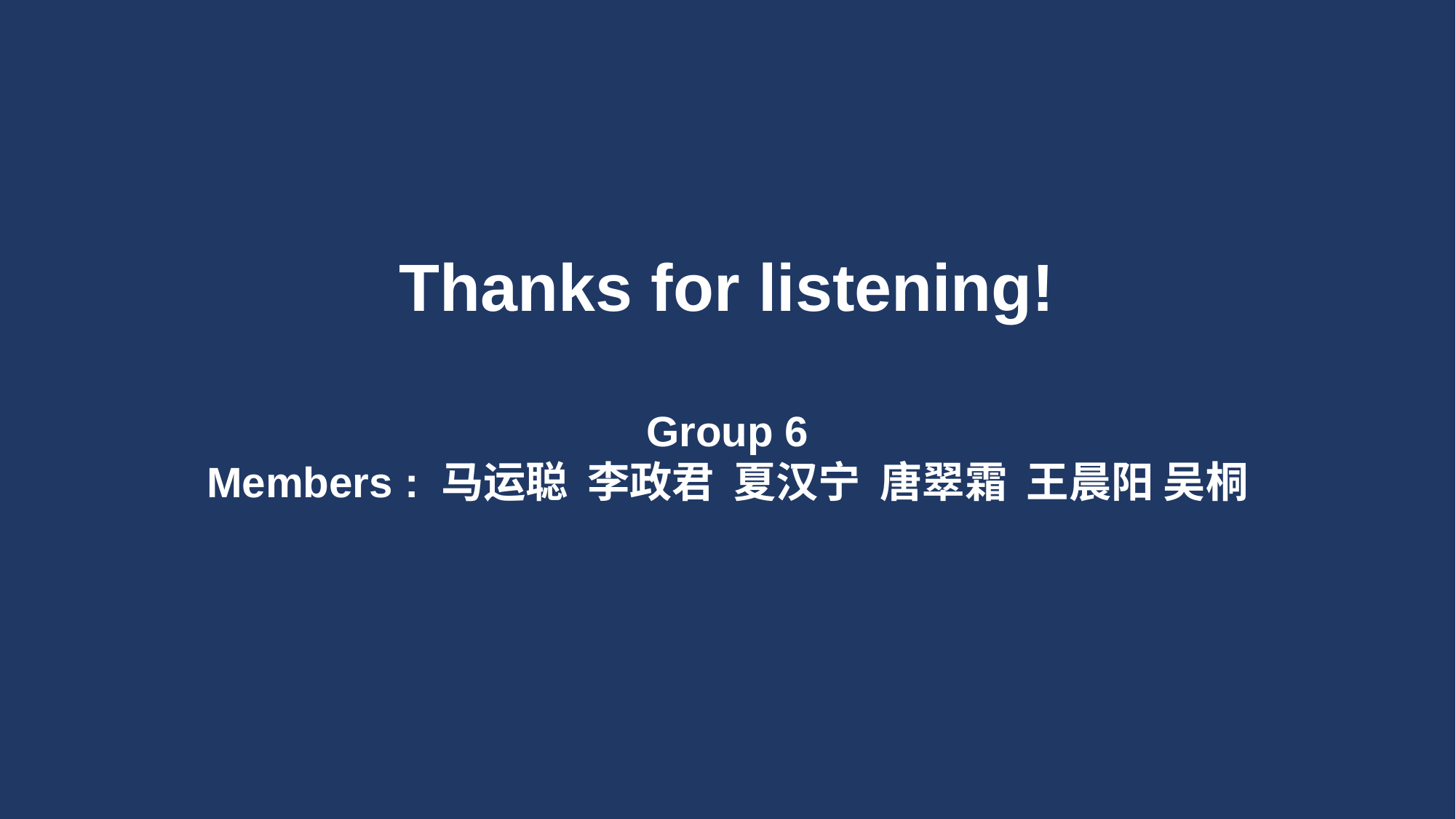

Thanks for listening!

Group 6
Members : 马运聪  李政君  夏汉宁  唐翠霜  王晨阳 吴桐